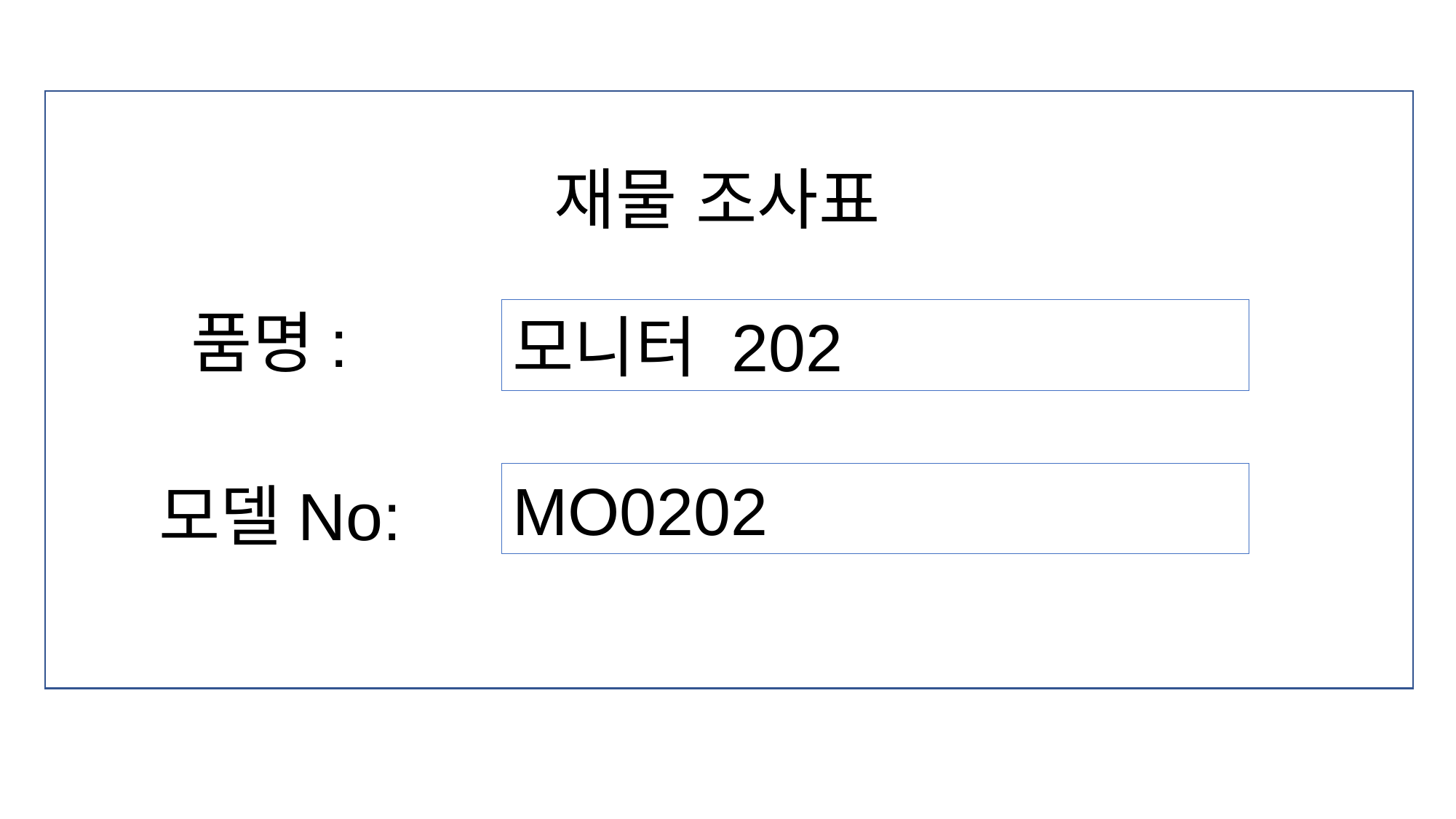

재물 조사표
품명:
모니터 202
MO0202
모델No: